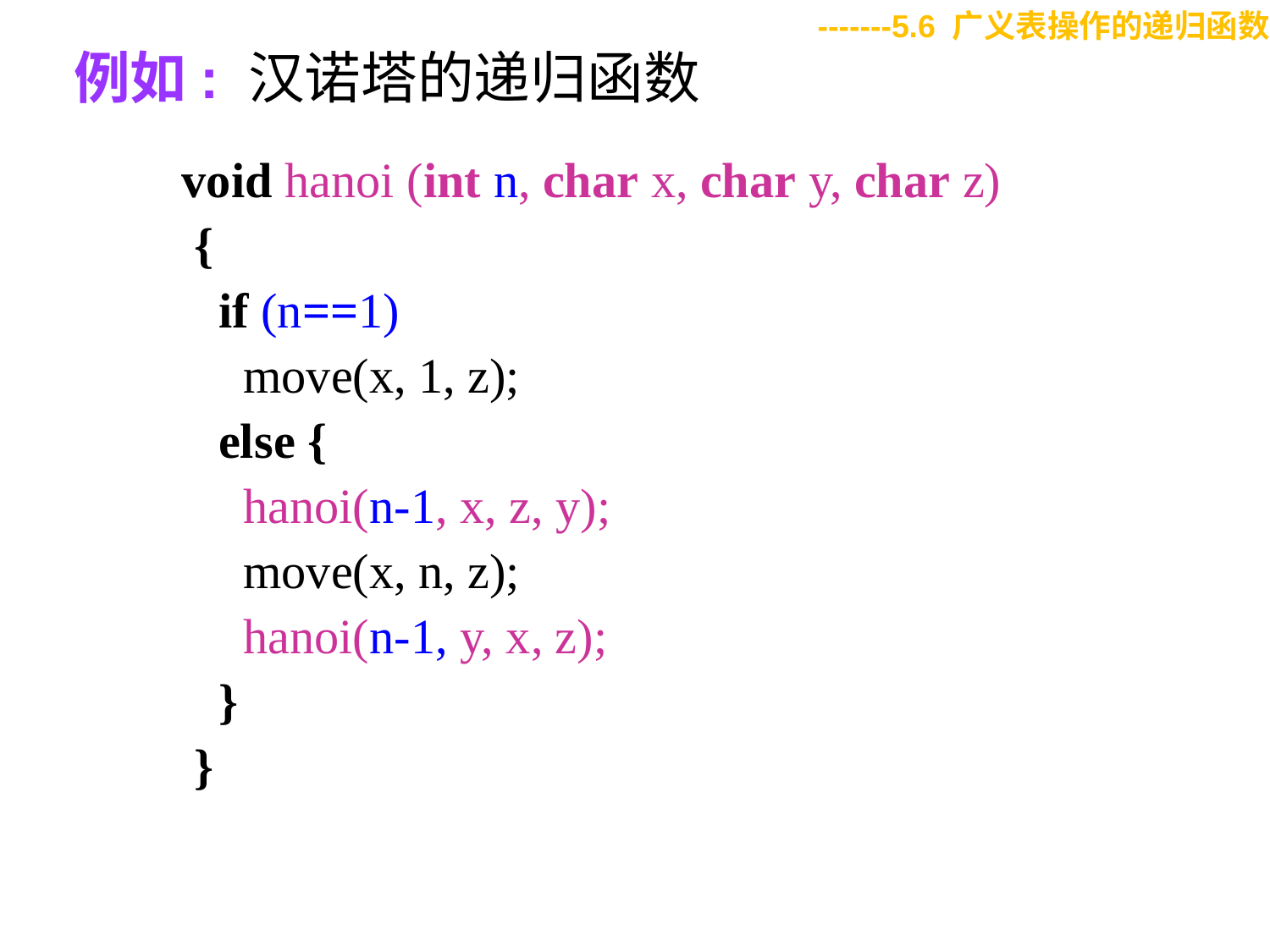

-------5.6 广义表操作的递归函数
例如: 汉诺塔的递归函数
void hanoi (int n, char x, char y, char z)
 {
   if (n==1)
     move(x, 1, z);
   else {
     hanoi(n-1, x, z, y);
     move(x, n, z);
     hanoi(n-1, y, x, z);
   }
 }